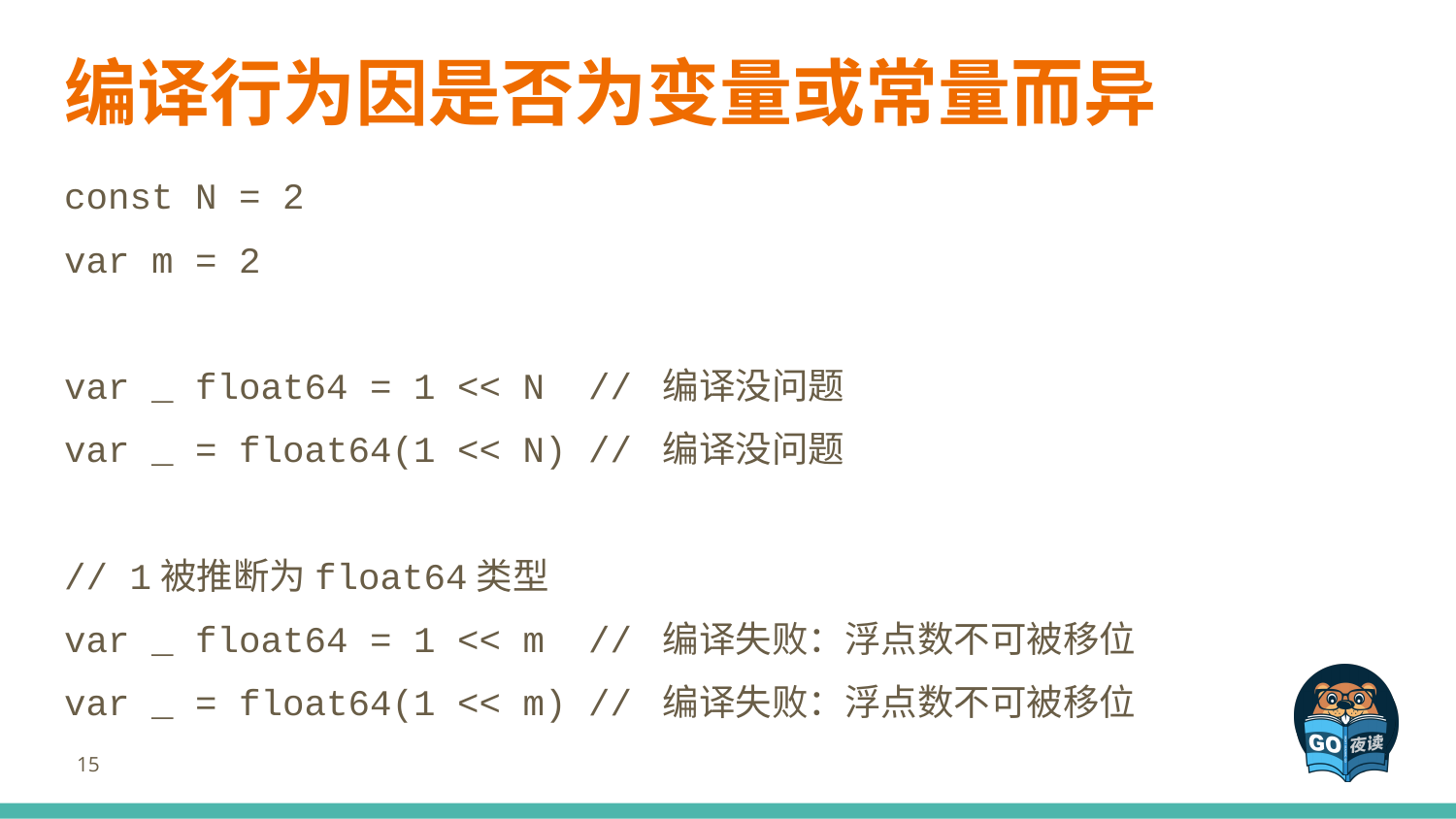

# 编译行为因是否为变量或常量而异
const N = 2
var m = 2

var _ float64 = 1 << N  // 编译没问题
var _ = float64(1 << N) // 编译没问题

// 1被推断为float64类型
var _ float64 = 1 << m  // 编译失败：浮点数不可被移位
var _ = float64(1 << m) // 编译失败：浮点数不可被移位
15